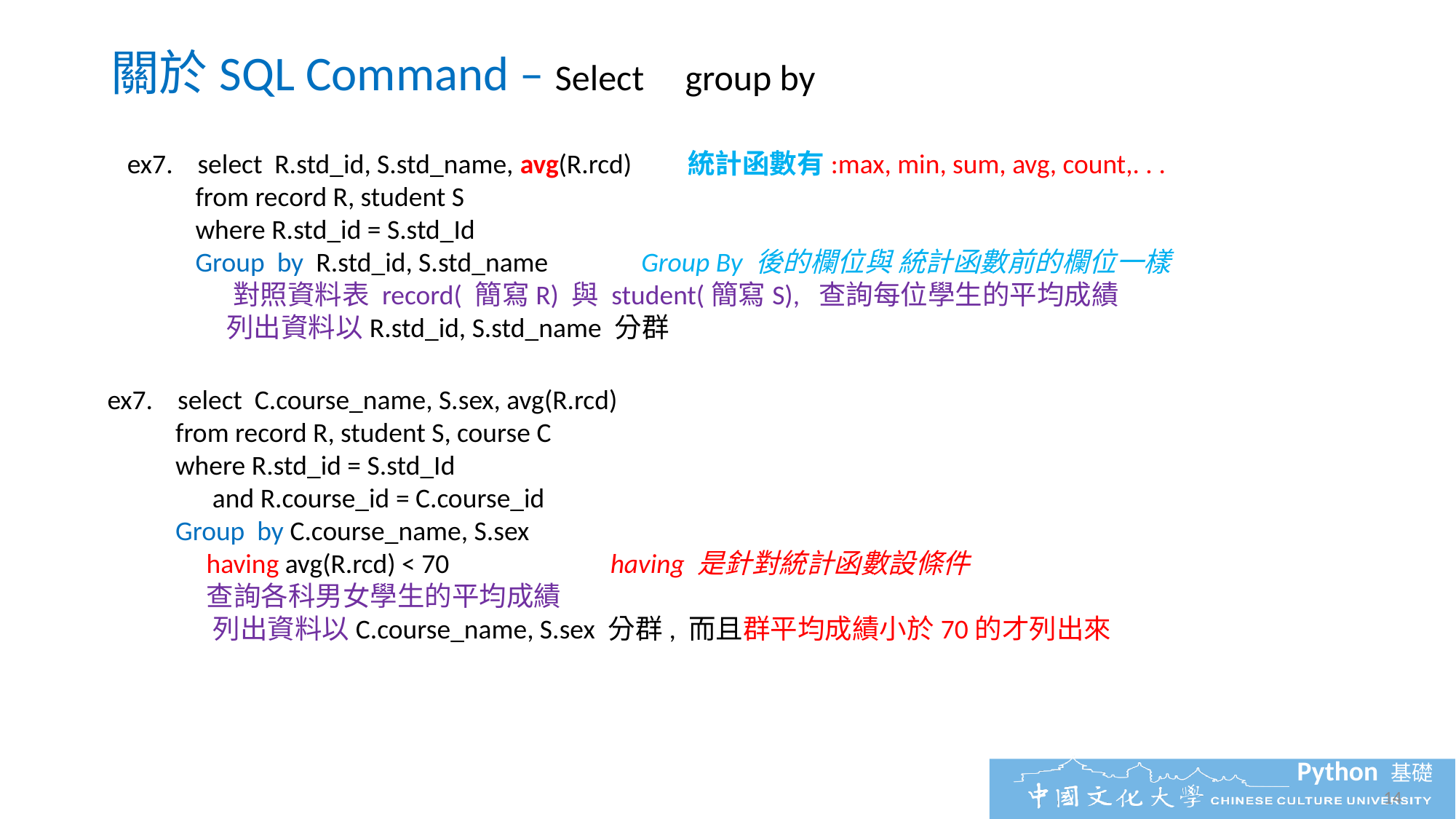

關於SQL Command – Select     group by
ex7.    select  R.std_id, S.std_name, avg(R.rcd)        統計函數有:max, min, sum, avg, count,. . .
           from record R, student S
           where R.std_id = S.std_Id
           Group  by  R.std_id, S.std_name               Group By 後的欄位與 統計函數前的欄位一樣
                對照資料表 record( 簡寫R) 與 student(簡寫S),  查詢每位學生的平均成績
               列出資料以R.std_id, S.std_name 分群
ex7.    select  C.course_name, S.sex, avg(R.rcd)
           from record R, student S, course C
           where R.std_id = S.std_Id
                 and R.course_id = C.course_id
           Group  by C.course_name, S.sex
                having avg(R.rcd) < 70                          having 是針對統計函數設條件
               查詢各科男女學生的平均成績
                列出資料以C.course_name, S.sex 分群, 而且群平均成績小於70的才列出來
14